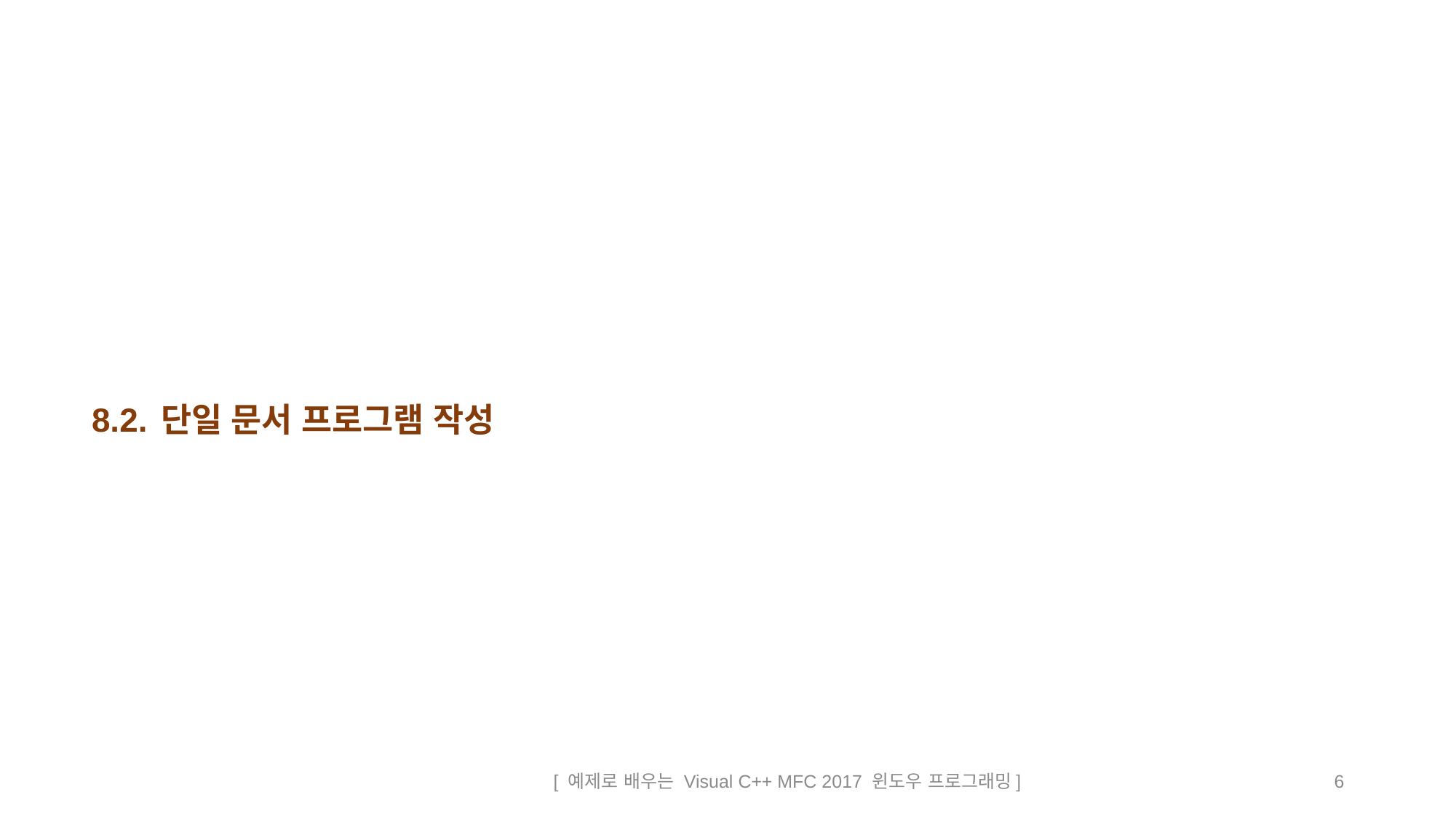

# 8.2. 단일 문서 프로그램 작성
[ 예제로 배우는 Visual C++ MFC 2017 윈도우 프로그래밍]
6